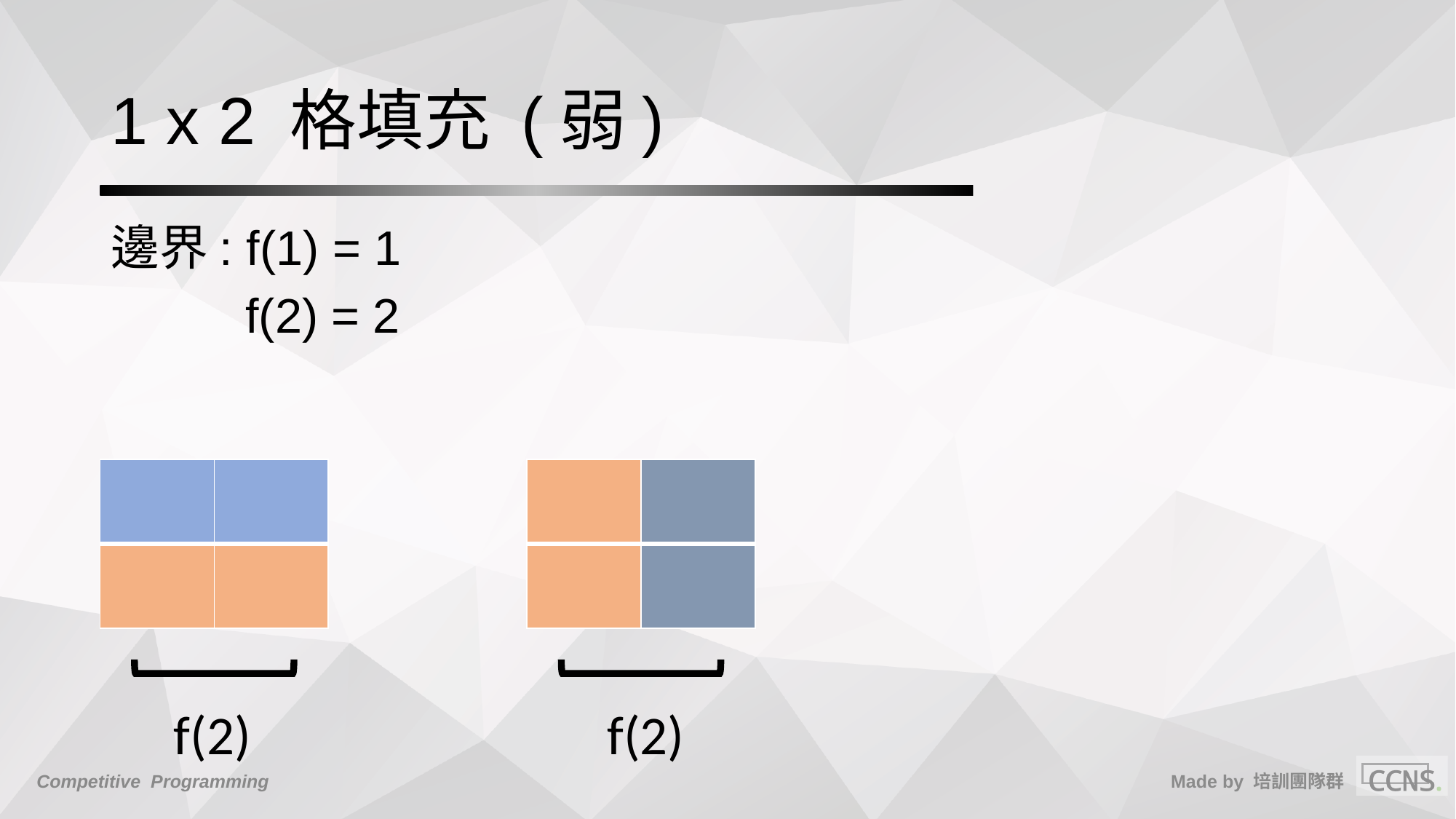

# 1 x 2 格填充 (弱)
邊界: f(1) = 1
          f(2) = 2

|  |  |
| --- | --- |
|  |  |
|  |  |
| --- | --- |
|  |  |

f(2)
f(2)